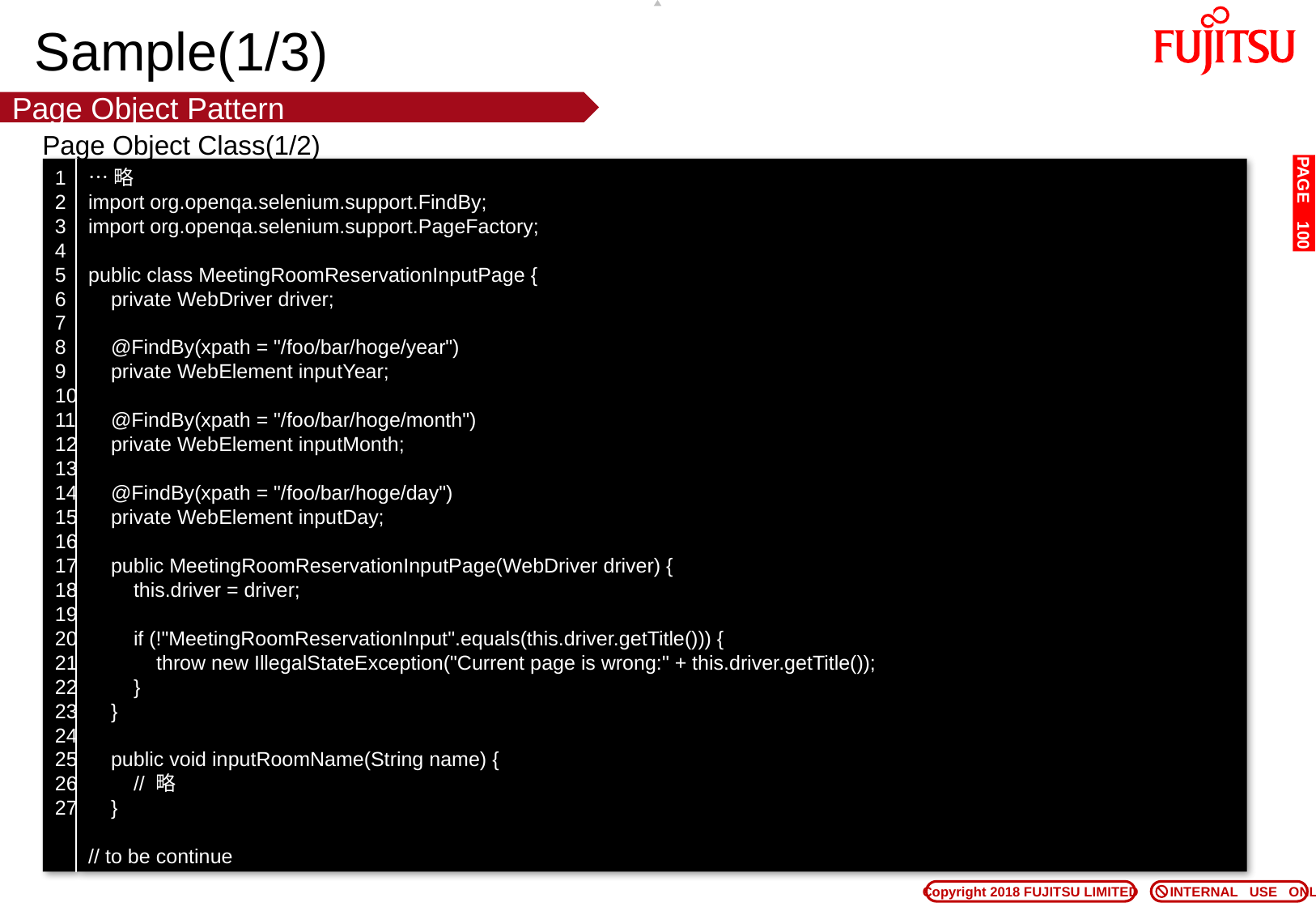

# Sample(1/3)
Page Object Pattern
Page Object Class(1/2)
1
2
3
4
5
6
7
8
9
10
11
12
13
14
15
16
17
18
19
20
21
22
23
24
25
26
27

…略
import org.openqa.selenium.support.FindBy;
import org.openqa.selenium.support.PageFactory;

public class MeetingRoomReservationInputPage {
    private WebDriver driver;

    @FindBy(xpath = "/foo/bar/hoge/year")
    private WebElement inputYear;

    @FindBy(xpath = "/foo/bar/hoge/month")
    private WebElement inputMonth;

    @FindBy(xpath = "/foo/bar/hoge/day")
    private WebElement inputDay;

    public MeetingRoomReservationInputPage(WebDriver driver) {
        this.driver = driver;

        if (!"MeetingRoomReservationInput".equals(this.driver.getTitle())) {
            throw new IllegalStateException("Current page is wrong:" + this.driver.getTitle());
        }
    }

    public void inputRoomName(String name) {
        // 略
    }

// to be continue
PAGE    100